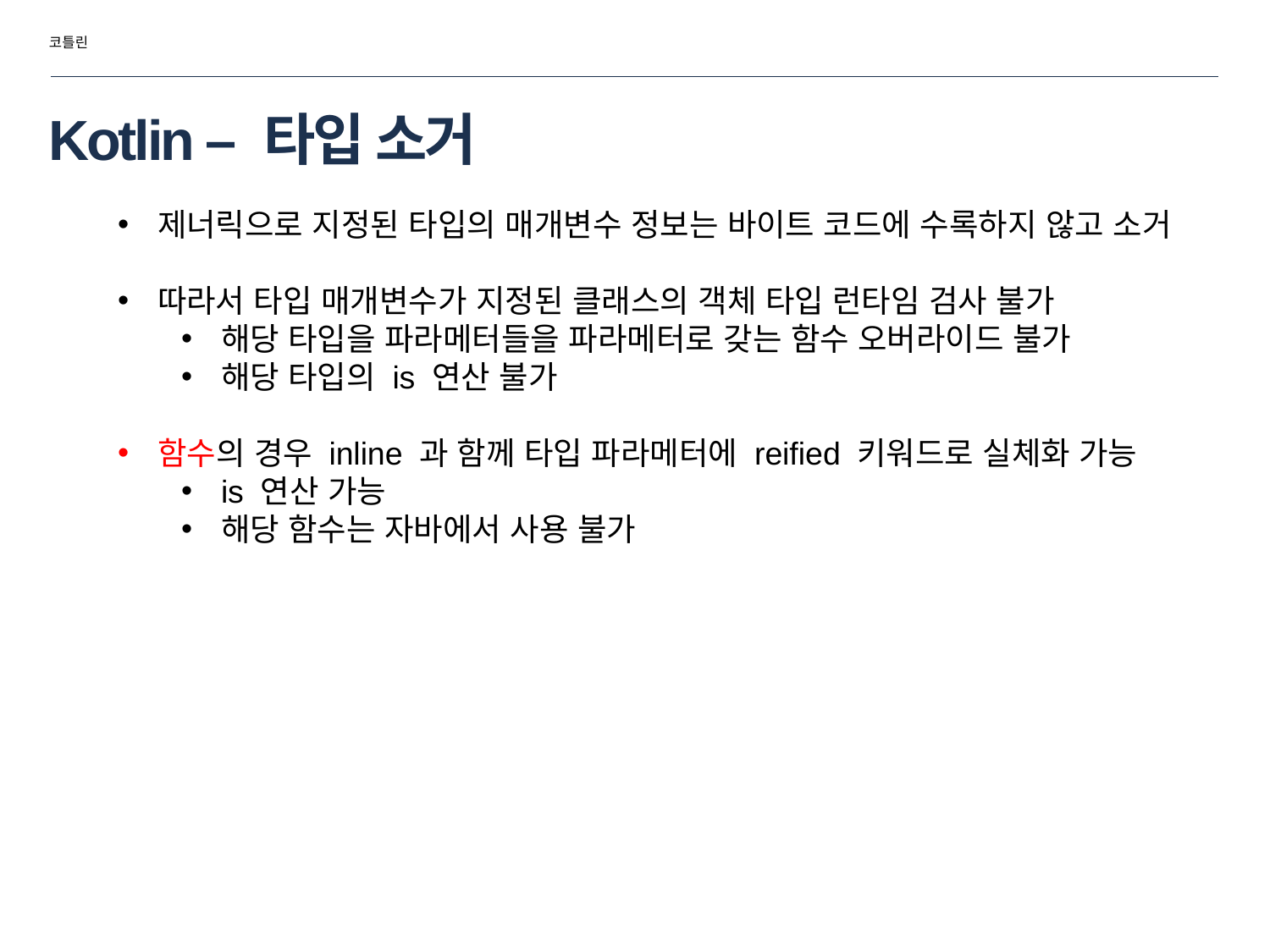

코틀린
# Kotlin – 타입 소거

제너릭으로 지정된 타입의 매개변수 정보는 바이트 코드에 수록하지 않고 소거

따라서 타입 매개변수가 지정된 클래스의 객체 타입 런타임 검사 불가
해당 타입을 파라메터들을 파라메터로 갖는 함수 오버라이드 불가
해당 타입의 is 연산 불가

함수의 경우 inline 과 함께 타입 파라메터에 reified 키워드로 실체화 가능
is 연산 가능
해당 함수는 자바에서 사용 불가